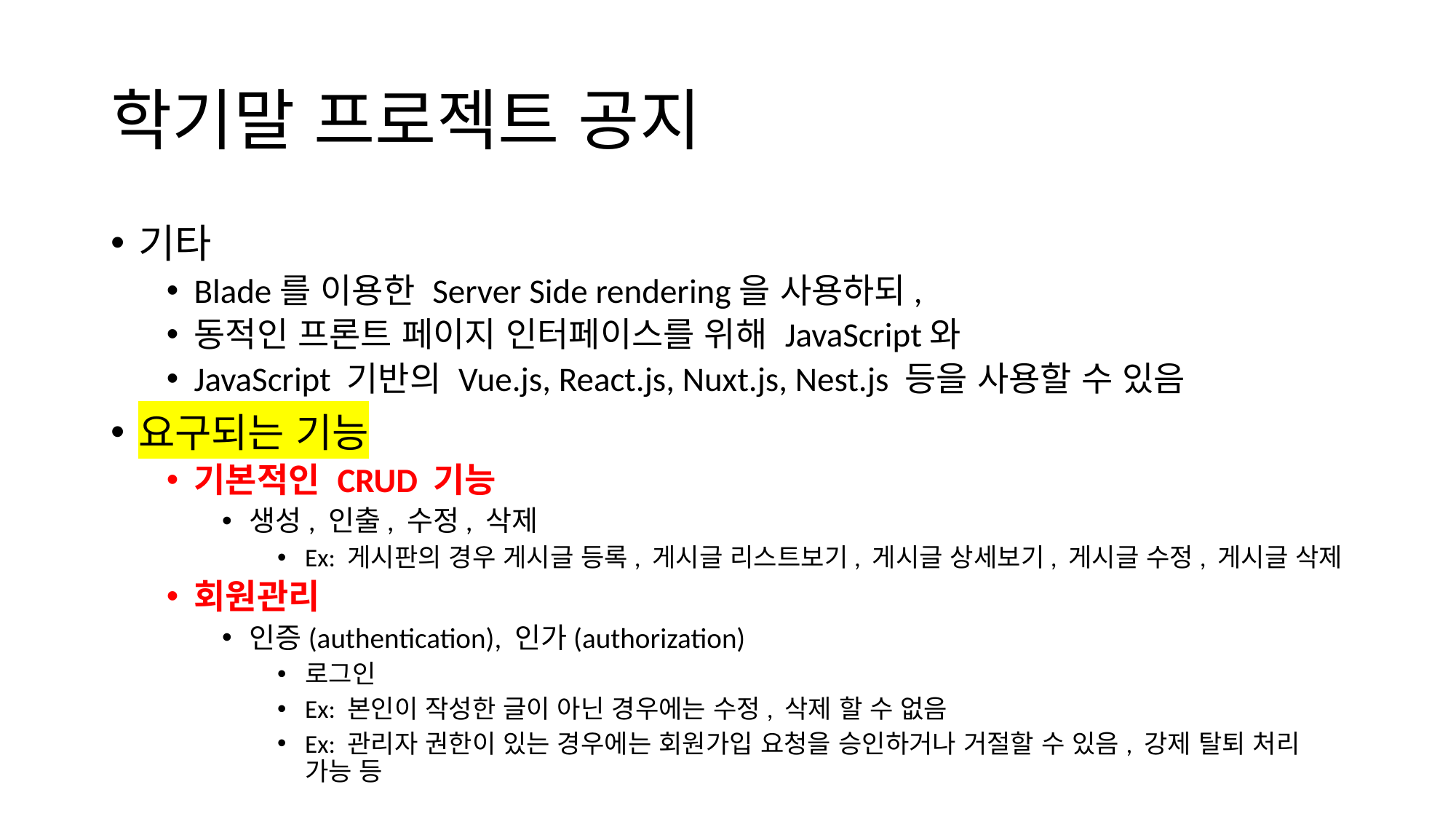

# 학기말 프로젝트 공지
기타
Blade를 이용한 Server Side rendering을 사용하되,
동적인 프론트 페이지 인터페이스를 위해 JavaScript와
JavaScript 기반의 Vue.js, React.js, Nuxt.js, Nest.js 등을 사용할 수 있음
요구되는 기능
기본적인 CRUD 기능
생성, 인출, 수정, 삭제
Ex: 게시판의 경우 게시글 등록, 게시글 리스트보기, 게시글 상세보기, 게시글 수정, 게시글 삭제
회원관리
인증(authentication), 인가(authorization)
로그인
Ex: 본인이 작성한 글이 아닌 경우에는 수정, 삭제 할 수 없음
Ex: 관리자 권한이 있는 경우에는 회원가입 요청을 승인하거나 거절할 수 있음, 강제 탈퇴 처리 가능 등